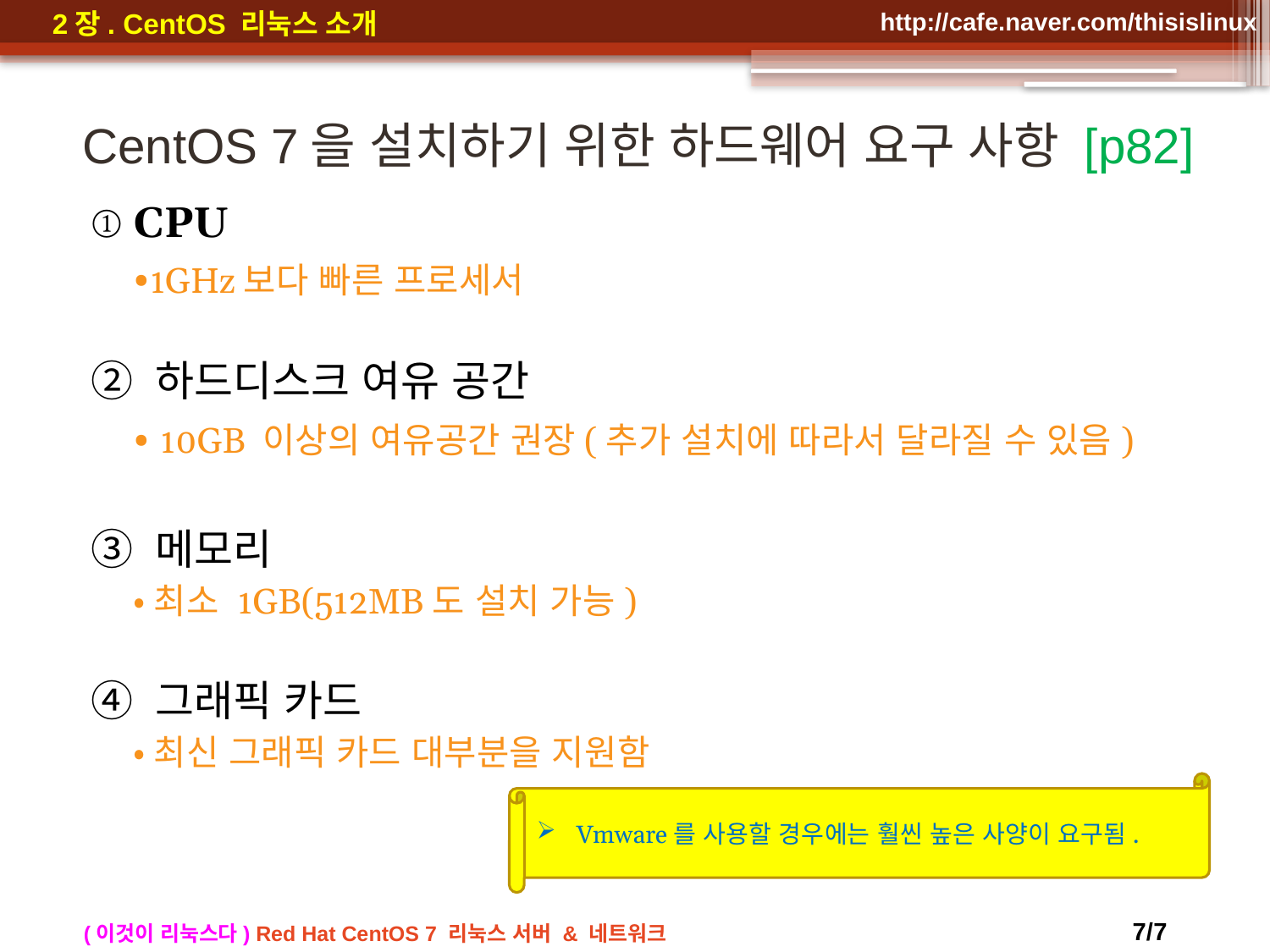

# CentOS 7을 설치하기 위한 하드웨어 요구 사항 [p82]
① CPU
•1GHz보다 빠른 프로세서

② 하드디스크 여유 공간
• 10GB 이상의 여유공간 권장(추가 설치에 따라서 달라질 수 있음)

③ 메모리
•최소 1GB(512MB도 설치 가능)

④ 그래픽 카드
•최신 그래픽 카드 대부분을 지원함

Vmware를 사용할 경우에는 훨씬 높은 사양이 요구됨.